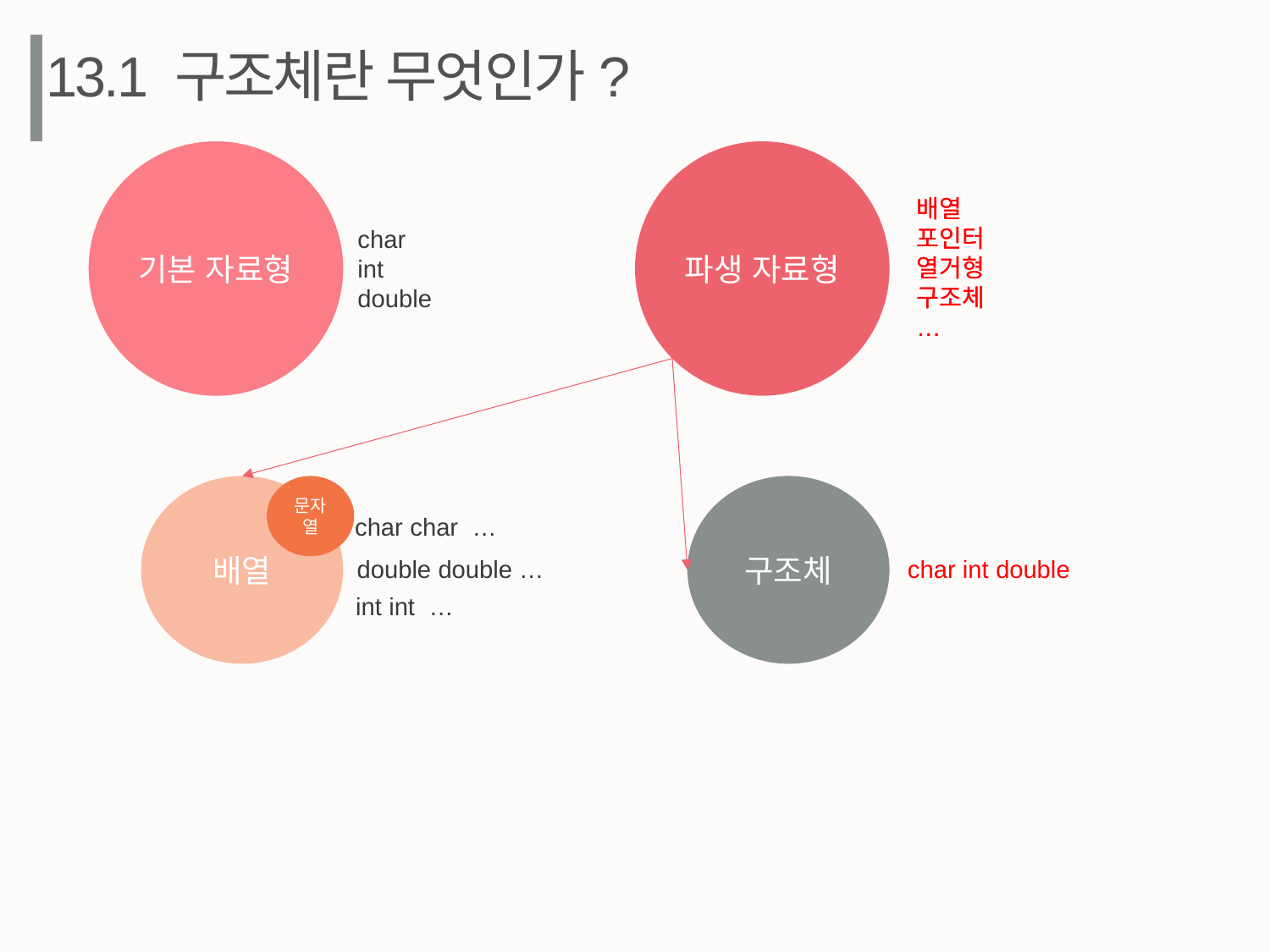

13.1 구조체란 무엇인가?
기본 자료형
파생 자료형
배열
포인터
열거형
구조체
…
배열
포인터
열거형
구조체
…
char
int
double
배열
문자열
구조체
char char  …
char int double
double double …
int int  …